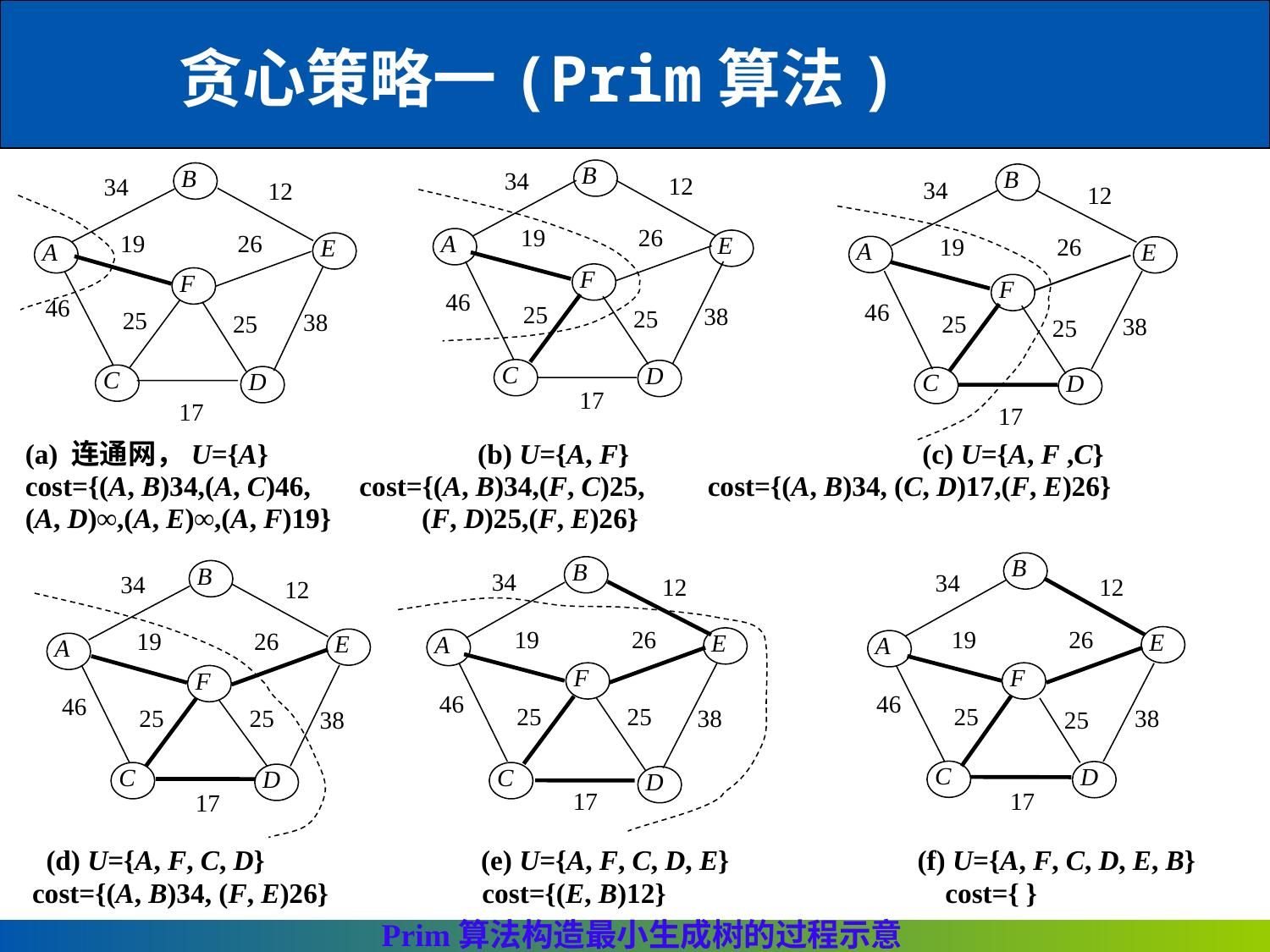

贪心策略一(Prim算法)
B
B
B
34
12
34
34
12
12

19
26

19
26
A
E
19
26
E
A
A
E

F

F

F
46
46

46

25

38

25

25

38
25
25
38
25
C
D
C
D
C
D

17

17
17
(a) 连通网，U={A}                              (b) U={A, F}                                          (c) U={A, F ,C}
cost={(A, B)34,(A, C)46,       cost={(A, B)34,(F, C)25,         cost={(A, B)34, (C, D)17,(F, E)26}
(A, D)∞,(A, E)∞,(A, F)19}             (F, D)25,(F, E)26}
B
B
B
34
34
34
12
12
12

19
26
19
26
19
26
E
E
E
A
A
A

F
F

F

46
46
46

25
25
25
25
38
38
25
38
25
C
D
C
C
D
D

17
17
17
   (d) U={A, F, C, D}                               (e) U={A, F, C, D, E}                           (f) U={A, F, C, D, E, B}
 cost={(A, B)34, (F, E)26}                      cost={(E, B)12}                                        cost={ }
 Prim算法构造最小生成树的过程示意